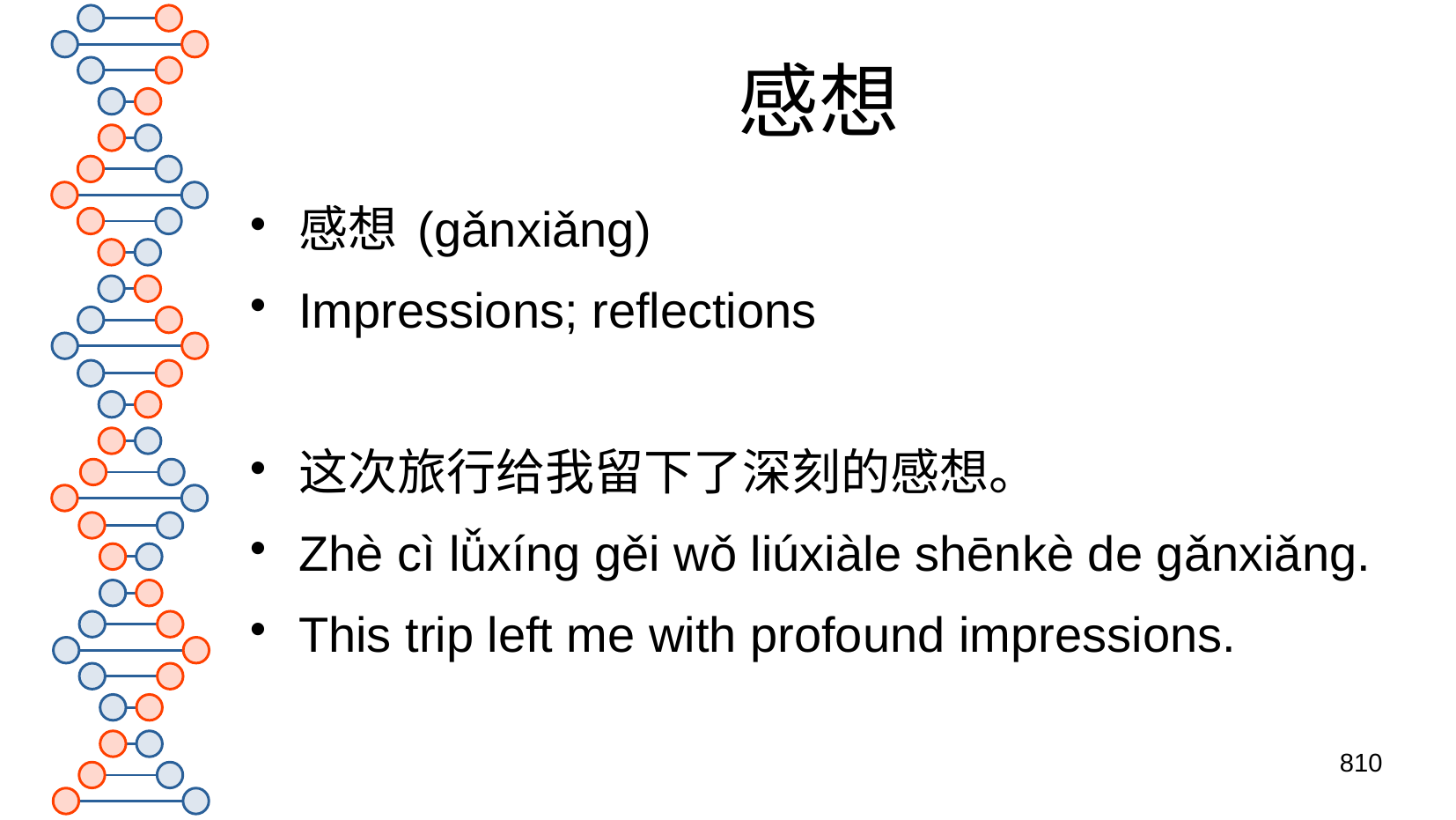

# 感想
感想 (gǎnxiǎng)
Impressions; reflections

这次旅行给我留下了深刻的感想。
Zhè cì lǚxíng gěi wǒ liúxiàle shēnkè de gǎnxiǎng.
This trip left me with profound impressions.

810